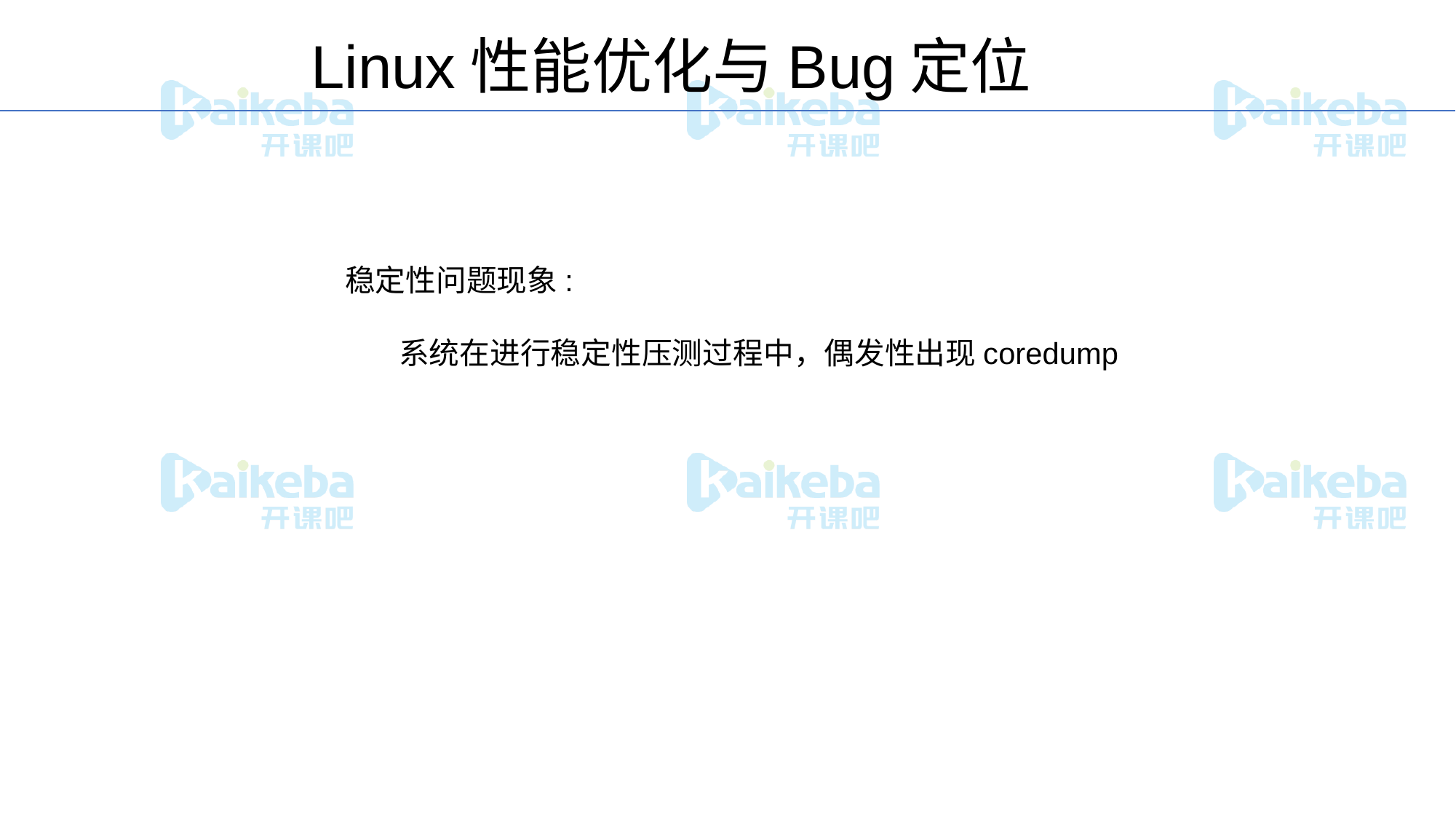

Linux性能优化与Bug定位
  稳定性问题现象:

          系统在进行稳定性压测过程中，偶发性出现coredump